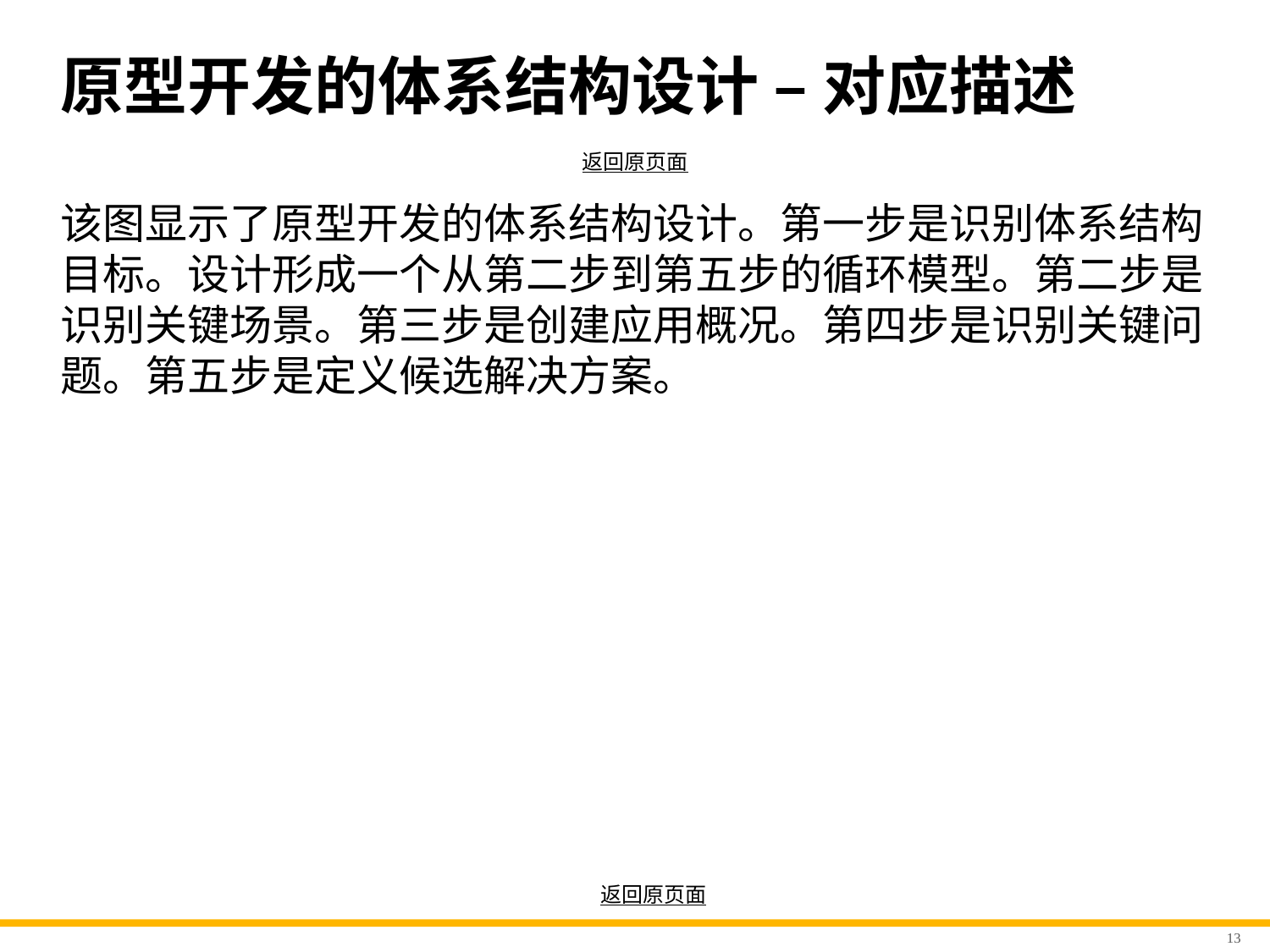

# 原型开发的体系结构设计 – 对应描述
返回原页面
该图显示了原型开发的体系结构设计。第一步是识别体系结构目标。设计形成一个从第二步到第五步的循环模型。第二步是识别关键场景。第三步是创建应用概况。第四步是识别关键问题。第五步是定义候选解决方案。
返回原页面
13